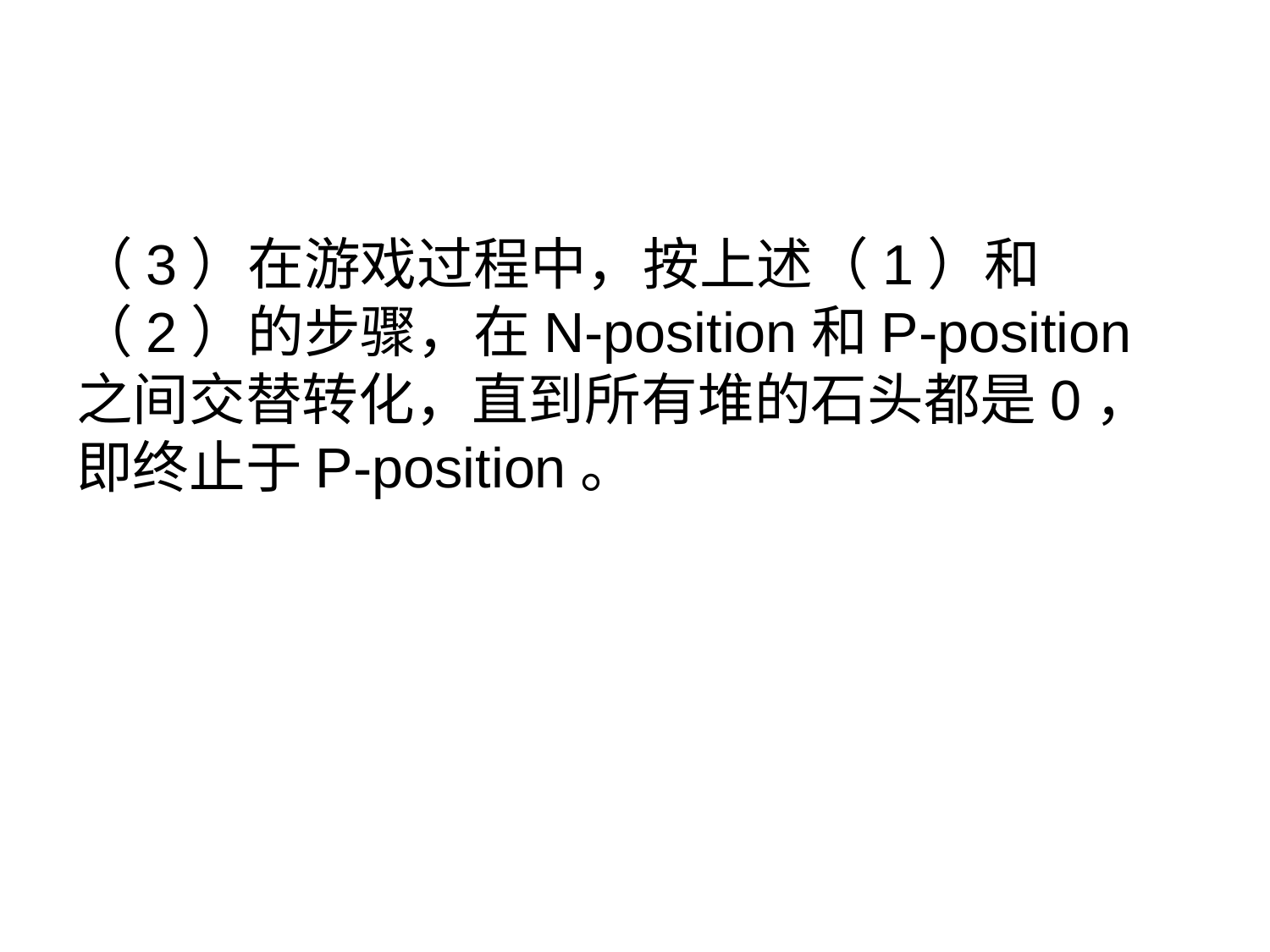

（3）在游戏过程中，按上述（1）和（2）的步骤，在N-position和P-position之间交替转化，直到所有堆的石头都是0，即终止于P-position。